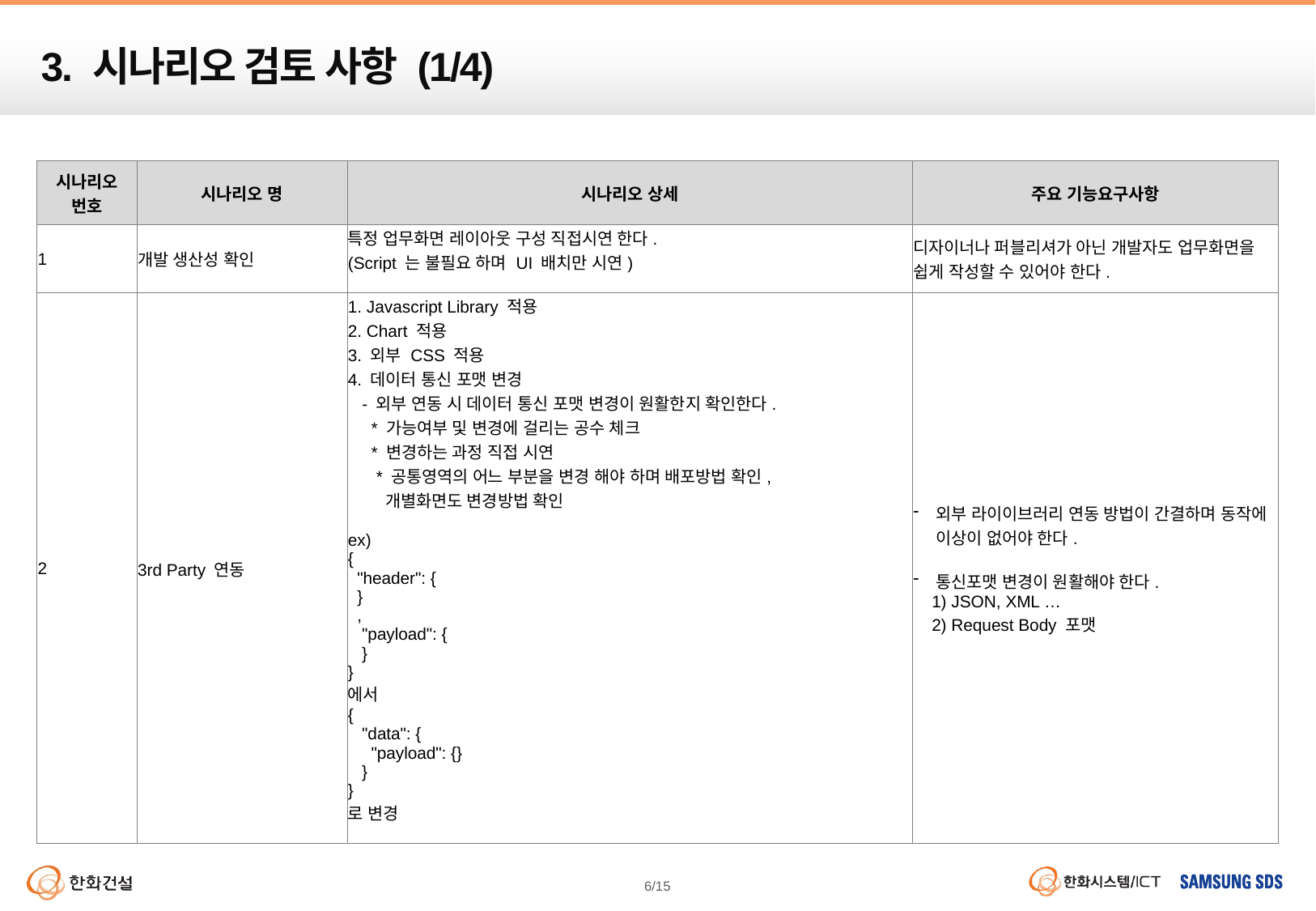

# 3. 시나리오 검토 사항 (1/4)
| 시나리오 번호 | 시나리오 명 | 시나리오 상세 | 주요 기능요구사항 |
| --- | --- | --- | --- |
| 1 | 개발 생산성 확인 | 특정 업무화면 레이아웃 구성 직접시연 한다. (Script 는 불필요 하며 UI 배치만 시연) | 디자이너나 퍼블리셔가 아닌 개발자도 업무화면을 쉽게 작성할 수 있어야 한다. |
| 2 | 3rd Party 연동 | 1. Javascript Library 적용 2. Chart 적용 3. 외부 CSS 적용 4. 데이터 통신 포맷 변경 - 외부 연동 시 데이터 통신 포맷 변경이 원활한지 확인한다. \* 가능여부 및 변경에 걸리는 공수 체크 \* 변경하는 과정 직접 시연 \* 공통영역의 어느 부분을 변경 해야 하며 배포방법 확인, 개별화면도 변경방법 확인 ex) { "header": { } , "payload": { } } 에서 { "data": { "payload": {} } } 로 변경 | 외부 라이이브러리 연동 방법이 간결하며 동작에 이상이 없어야 한다. 통신포맷 변경이 원활해야 한다. 1) JSON, XML … 2) Request Body 포맷 |